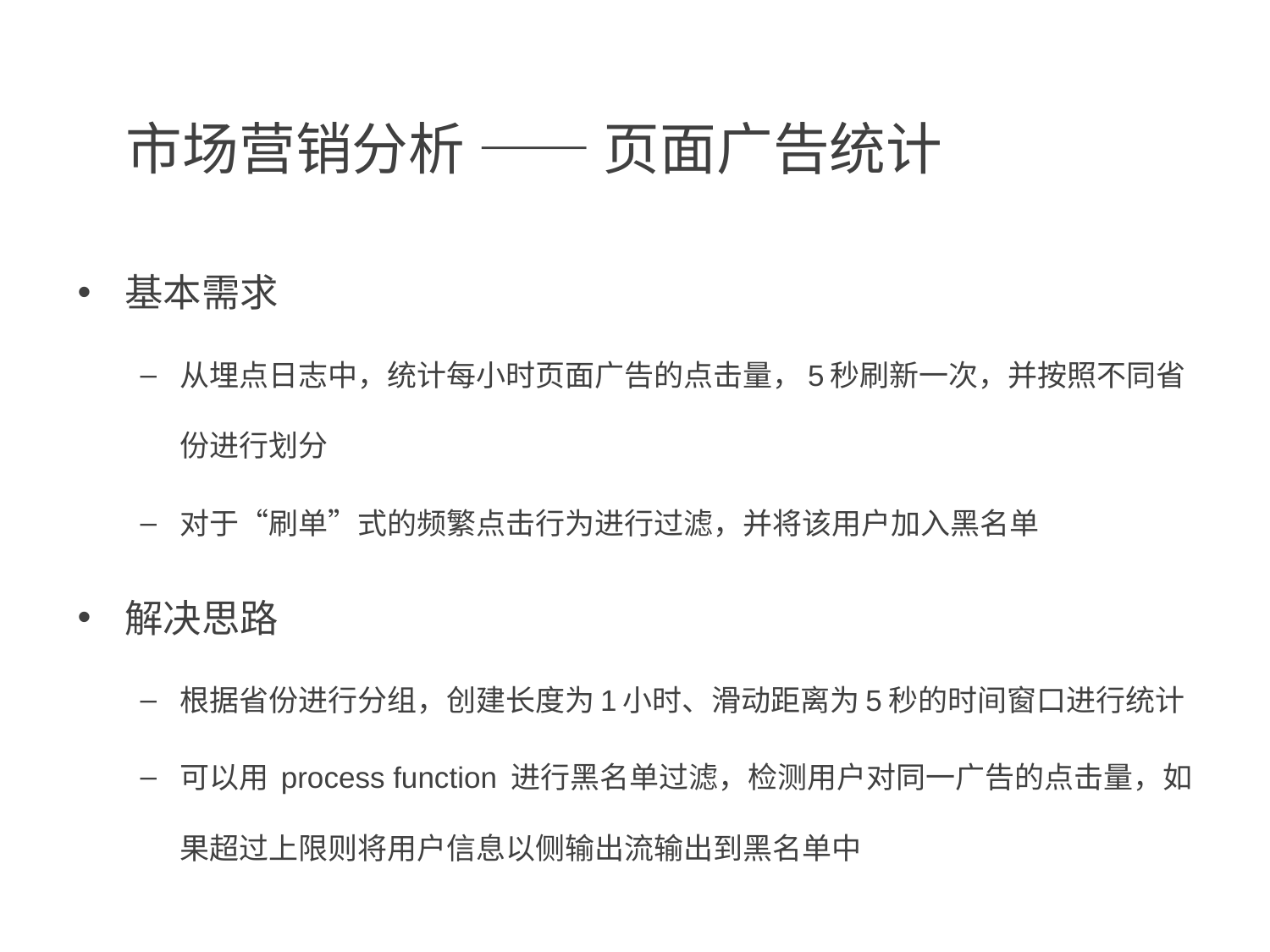

# 市场营销分析 —— 页面广告统计
基本需求
从埋点日志中，统计每小时页面广告的点击量，5秒刷新一次，并按照不同省份进行划分
对于“刷单”式的频繁点击行为进行过滤，并将该用户加入黑名单
解决思路
根据省份进行分组，创建长度为1小时、滑动距离为5秒的时间窗口进行统计
可以用 process function 进行黑名单过滤，检测用户对同一广告的点击量，如果超过上限则将用户信息以侧输出流输出到黑名单中